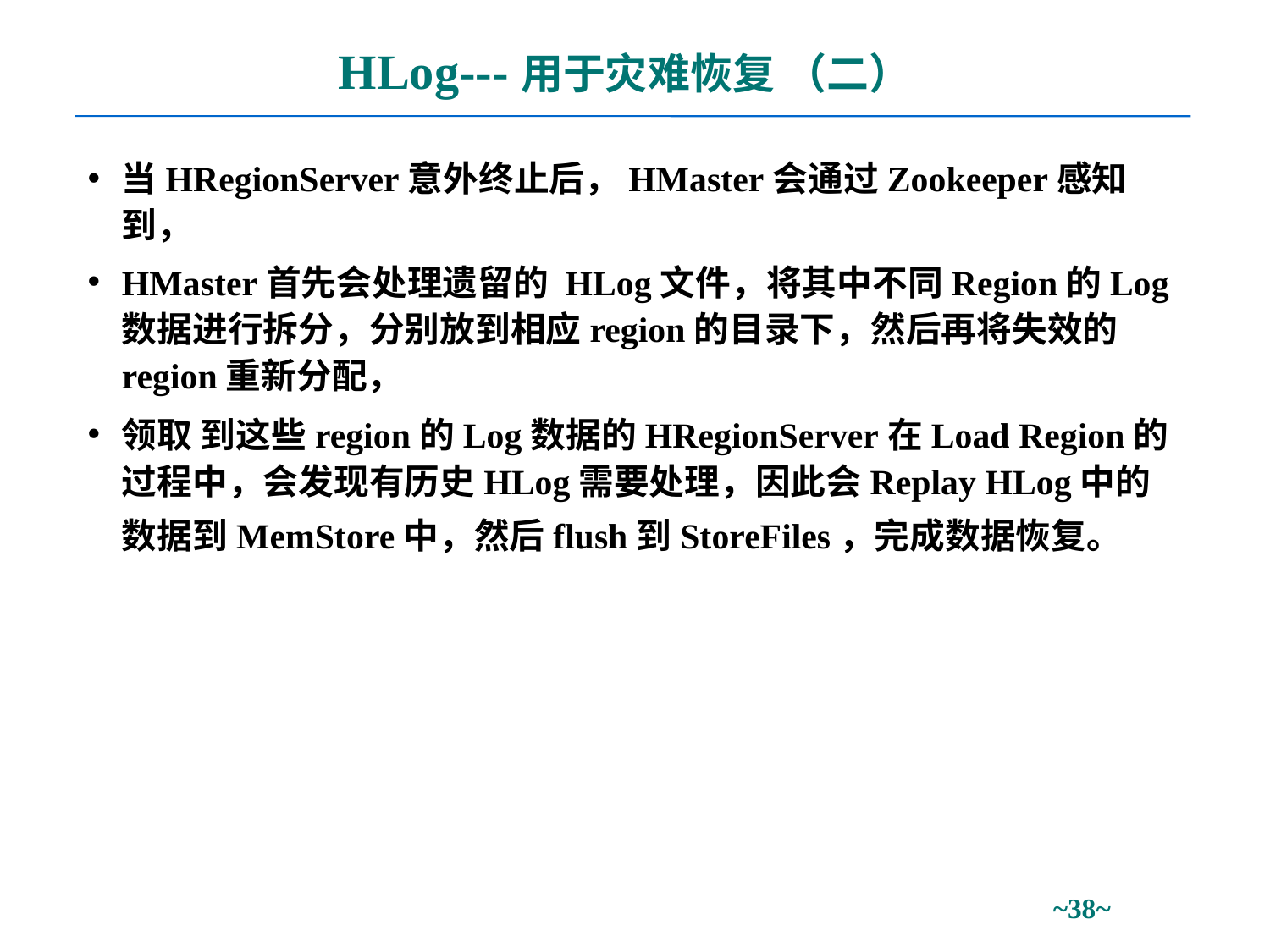

# HLog---用于灾难恢复 （二）
当HRegionServer意外终止后，HMaster会通过Zookeeper感知到，
HMaster首先会处理遗留的 HLog文件，将其中不同Region的Log数据进行拆分，分别放到相应region的目录下，然后再将失效的region重新分配，
领取 到这些region的Log数据的HRegionServer在Load Region的过程中，会发现有历史HLog需要处理，因此会Replay HLog中的数据到MemStore中，然后flush到StoreFiles，完成数据恢复。

~38~